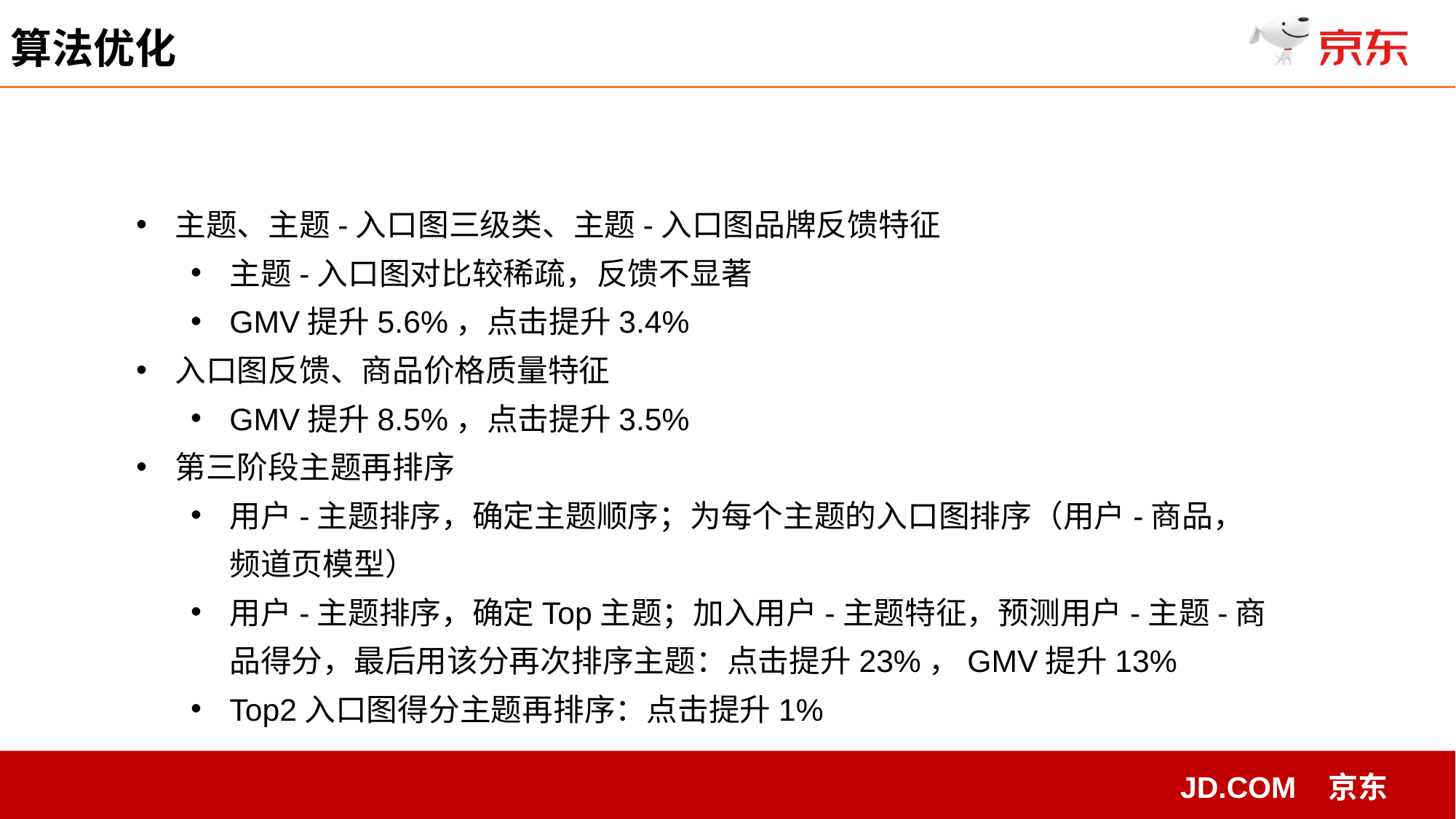

算法优化
主题、主题-入口图三级类、主题-入口图品牌反馈特征
主题-入口图对比较稀疏，反馈不显著
GMV提升5.6%，点击提升3.4%
入口图反馈、商品价格质量特征
GMV提升8.5%，点击提升3.5%
第三阶段主题再排序
用户-主题排序，确定主题顺序；为每个主题的入口图排序（用户-商品，频道页模型）
用户-主题排序，确定Top主题；加入用户-主题特征，预测用户-主题-商品得分，最后用该分再次排序主题：点击提升23%，GMV提升13%
Top2入口图得分主题再排序：点击提升1%